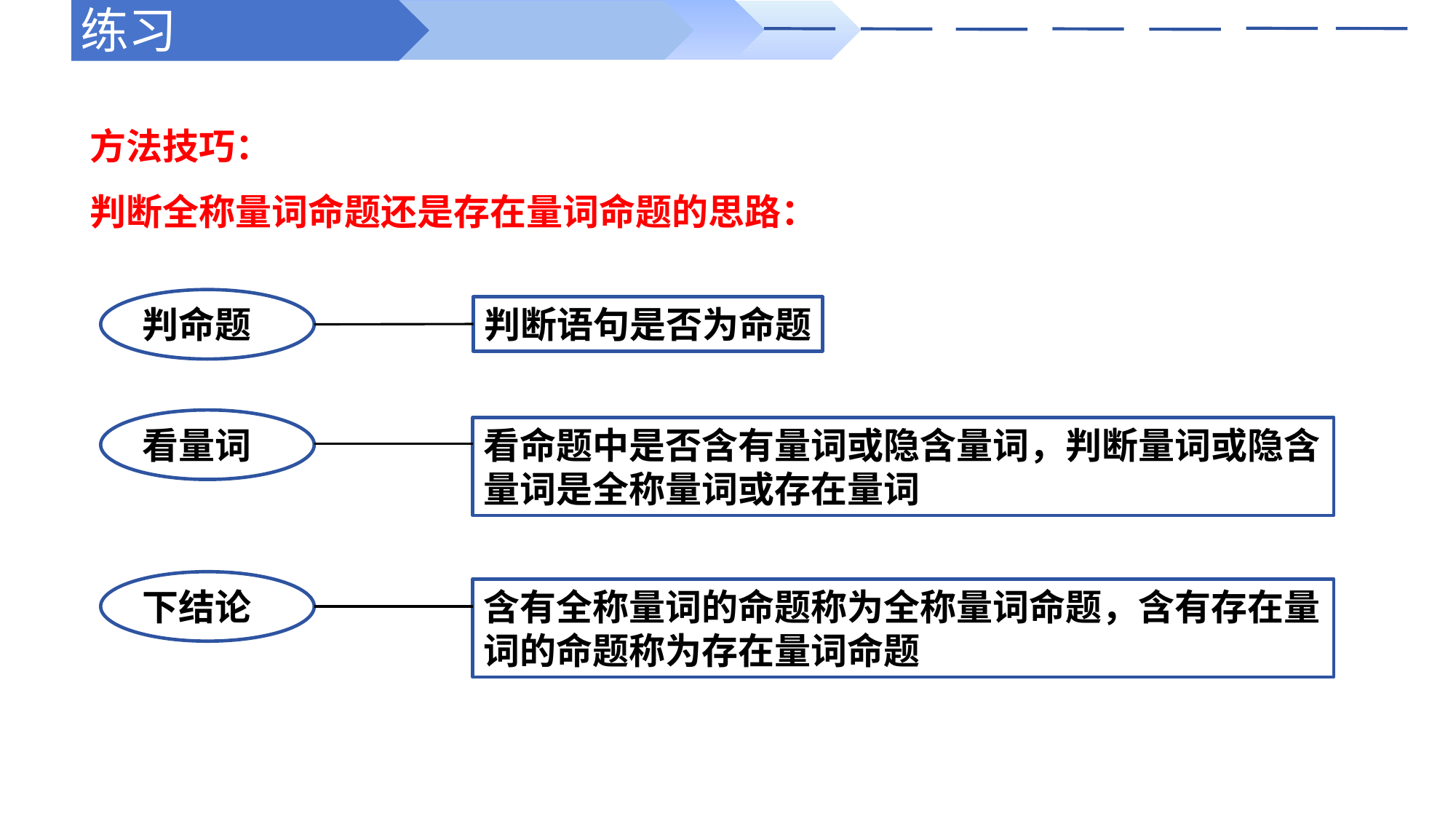

练习

方法技巧：
判断全称量词命题还是存在量词命题的思路：

判命题
判断语句是否为命题

看量词
看命题中是否含有量词或隐含量词，判断量词或隐含量词是全称量词或存在量词

下结论
含有全称量词的命题称为全称量词命题，含有存在量词的命题称为存在量词命题